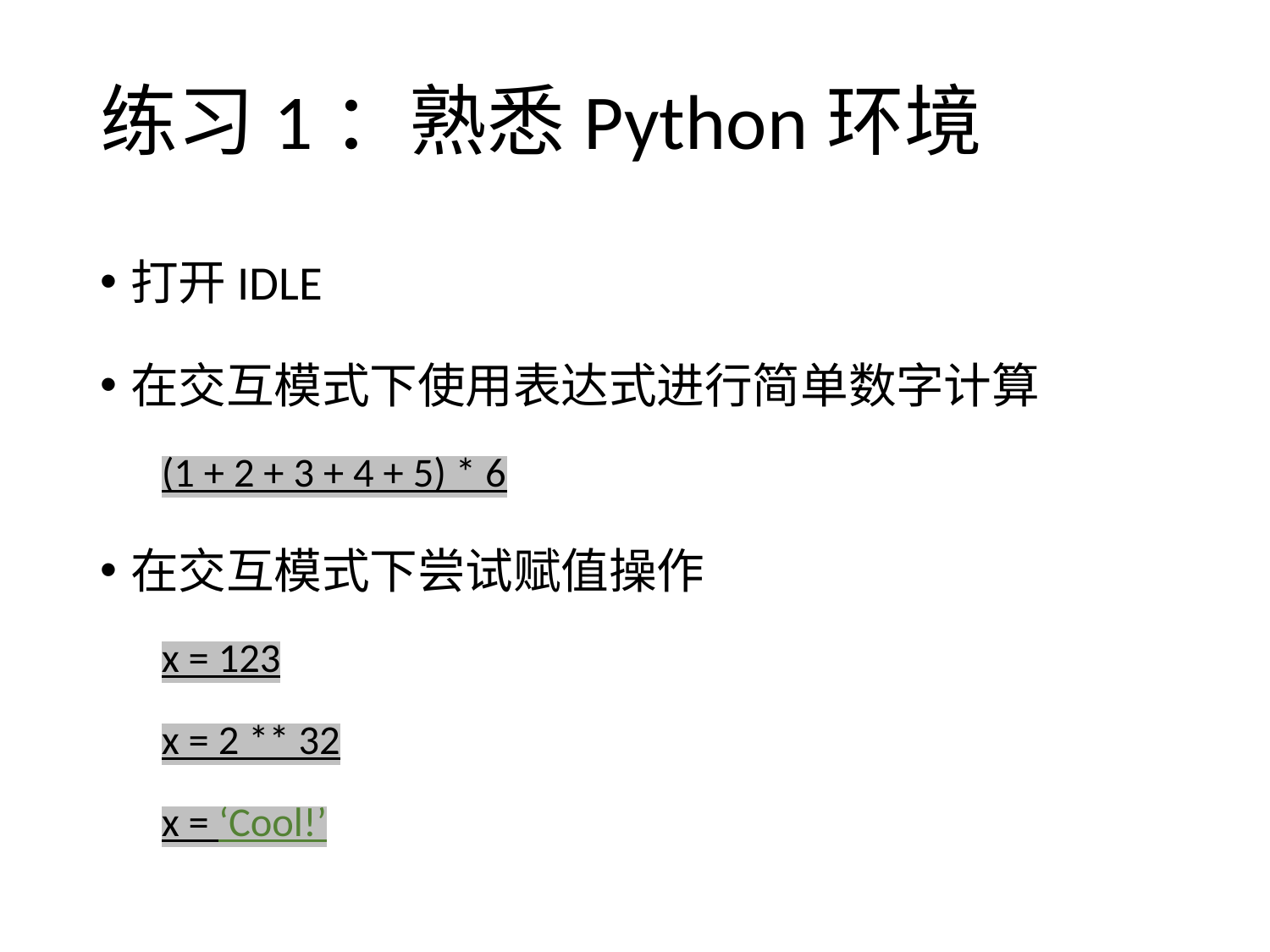

# 练习1：熟悉Python环境
打开IDLE
在交互模式下使用表达式进行简单数字计算
(1 + 2 + 3 + 4 + 5) * 6
在交互模式下尝试赋值操作
x = 123
x = 2 ** 32
x = ‘Cool!’